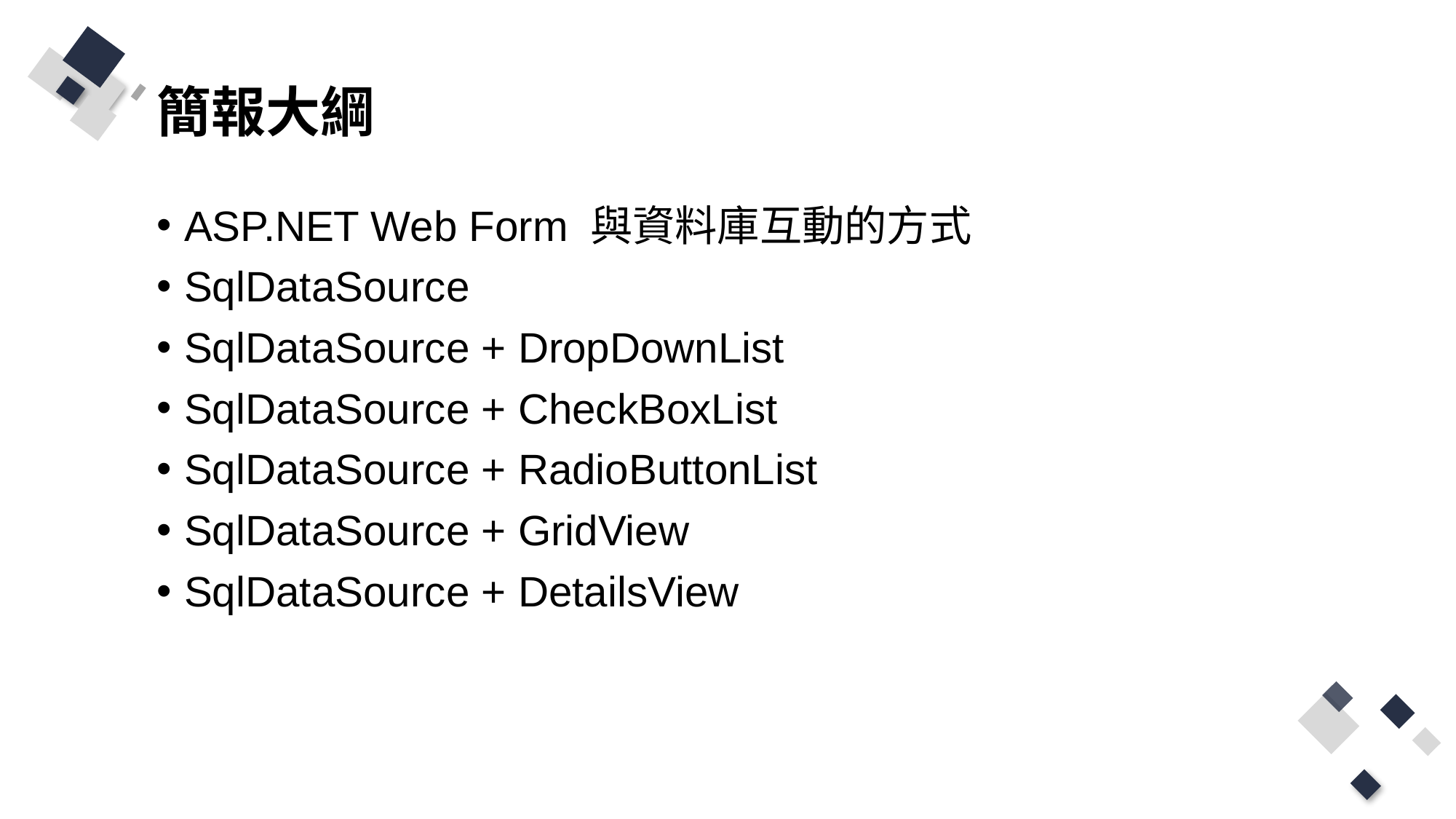

# 簡報大綱
ASP.NET Web Form 與資料庫互動的方式
SqlDataSource
SqlDataSource + DropDownList
SqlDataSource + CheckBoxList
SqlDataSource + RadioButtonList
SqlDataSource + GridView
SqlDataSource + DetailsView